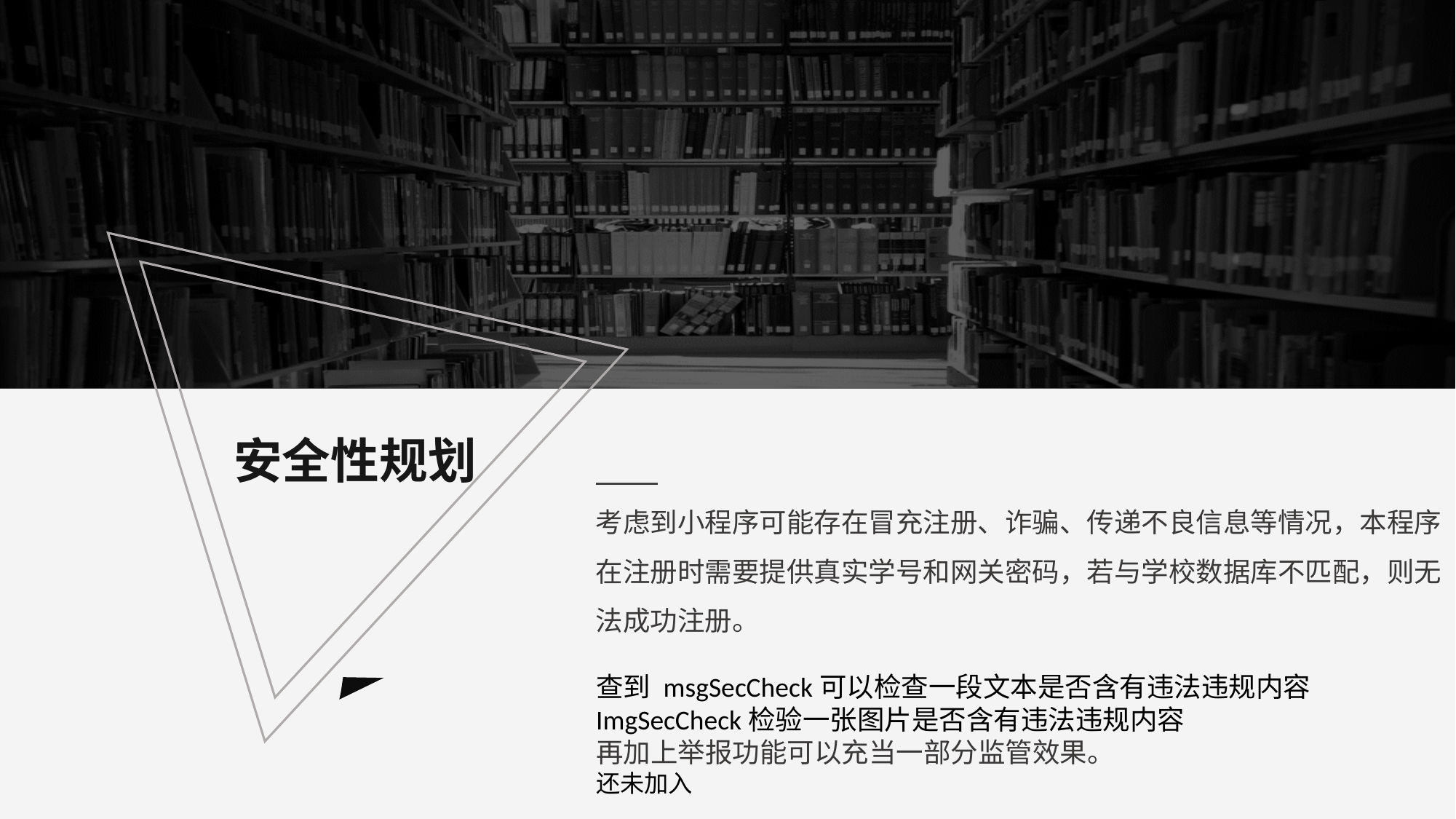

安全性规划
考虑到小程序可能存在冒充注册、诈骗、传递不良信息等情况，本程序在注册时需要提供真实学号和网关密码，若与学校数据库不匹配，则无法成功注册。
查到 msgSecCheck可以检查一段文本是否含有违法违规内容
ImgSecCheck检验一张图片是否含有违法违规内容
再加上举报功能可以充当一部分监管效果。
还未加入